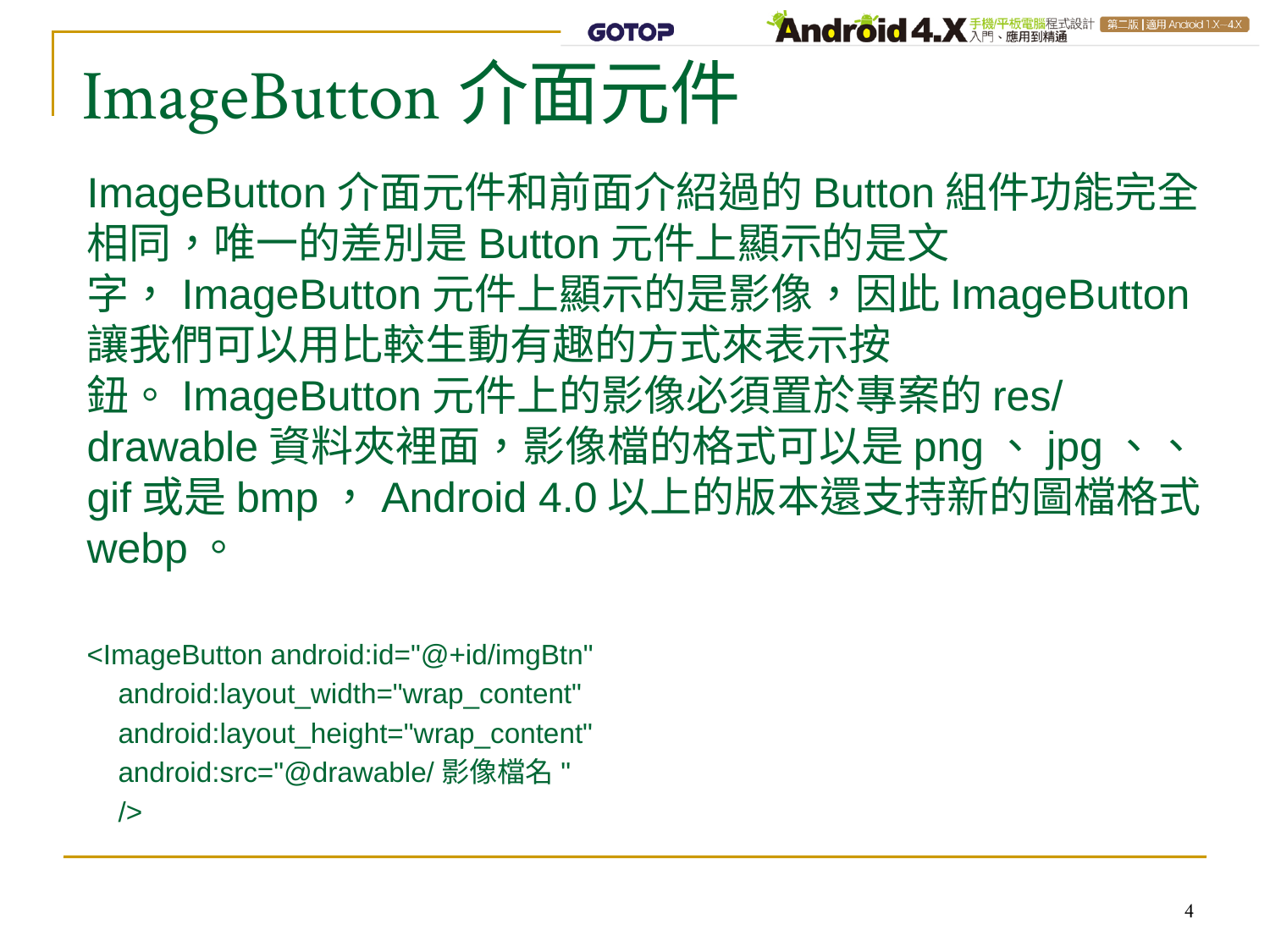

ImageButton介面元件
ImageButton介面元件和前面介紹過的Button組件功能完全相同，唯一的差別是Button元件上顯示的是文字，ImageButton元件上顯示的是影像，因此ImageButton讓我們可以用比較生動有趣的方式來表示按鈕。ImageButton元件上的影像必須置於專案的res/drawable資料夾裡面，影像檔的格式可以是png、jpg、、gif或是bmp，Android 4.0以上的版本還支持新的圖檔格式webp。

<ImageButton android:id="@+id/imgBtn"
    android:layout_width="wrap_content"
    android:layout_height="wrap_content"
    android:src="@drawable/影像檔名"
    />

4